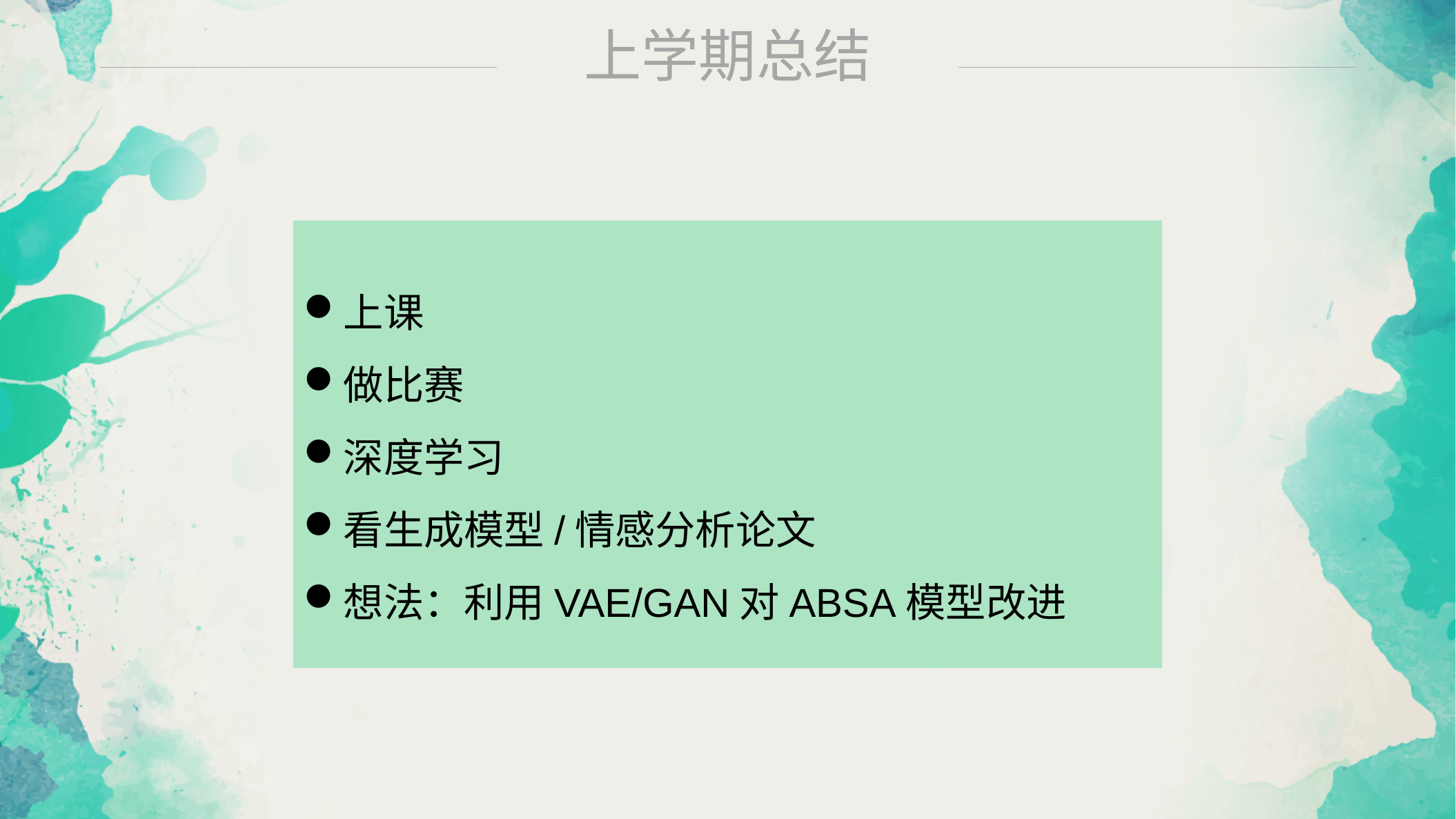

上学期总结
上课
做比赛
深度学习
看生成模型/情感分析论文
想法：利用VAE/GAN对ABSA模型改进